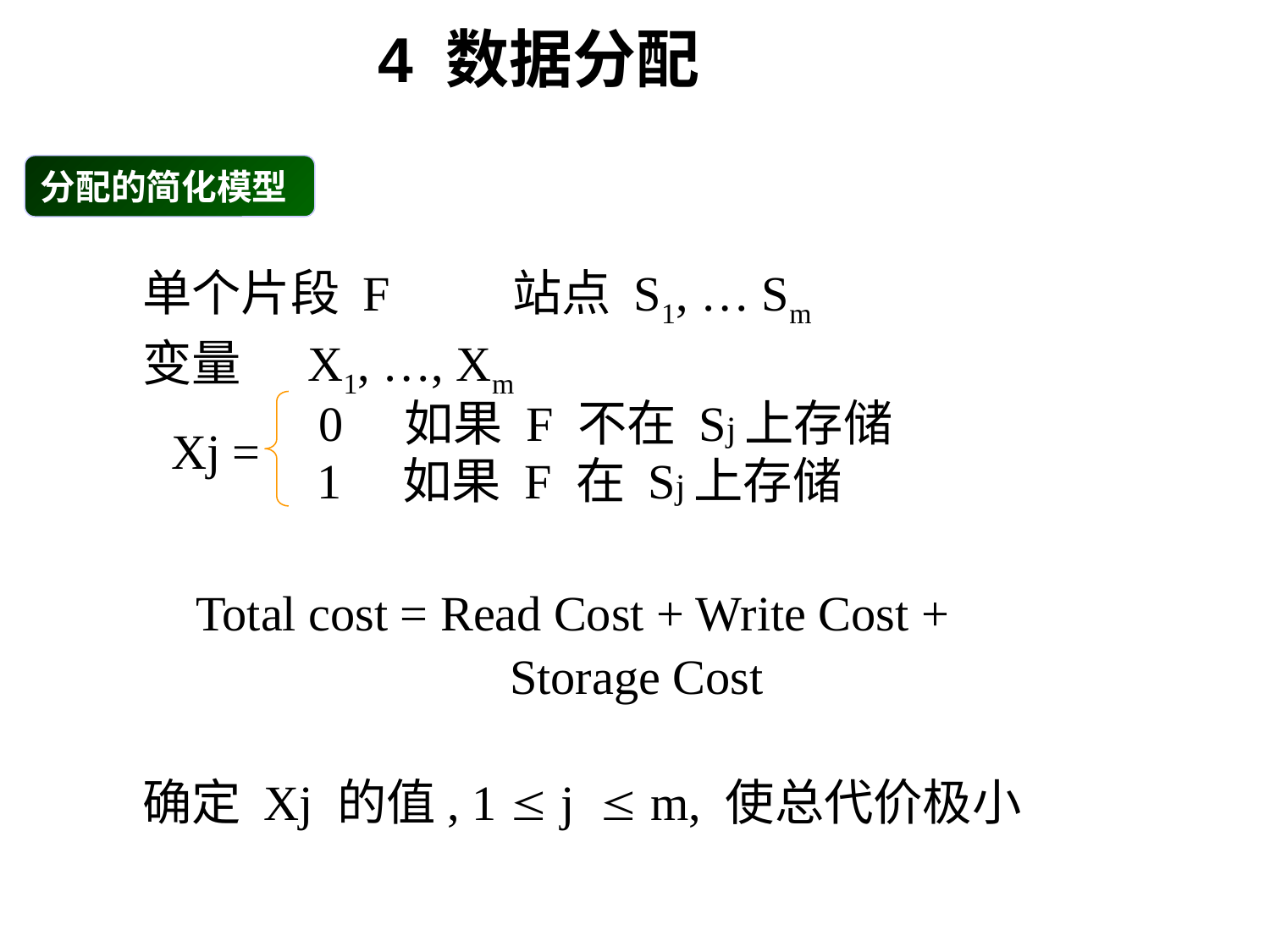

分配的简化模型
4 数据分配

   单个片段 F         站点 S1, … Sm
   变量     X1, …, Xm
                  0    如果 F 不在 Sj上存储
	              1    如果 F 在 Sj上存储

        Total cost = Read Cost + Write Cost +
			         Storage Cost

   确定 Xj 的值, 1 ≤ j  ≤ m, 使总代价极小

Xj =